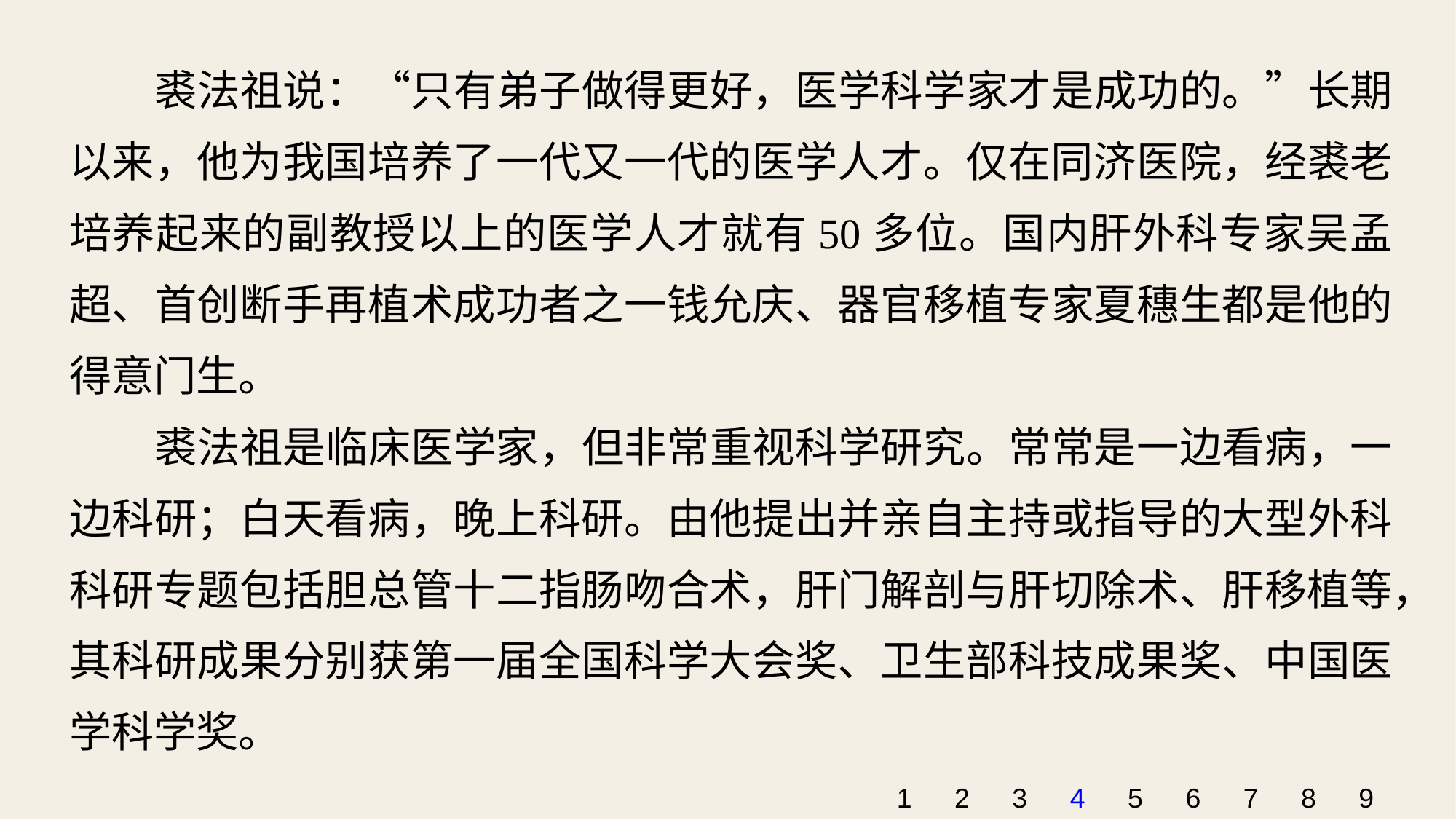

裘法祖说：“只有弟子做得更好，医学科学家才是成功的。”长期以来，他为我国培养了一代又一代的医学人才。仅在同济医院，经裘老培养起来的副教授以上的医学人才就有50多位。国内肝外科专家吴孟超、首创断手再植术成功者之一钱允庆、器官移植专家夏穗生都是他的得意门生。
裘法祖是临床医学家，但非常重视科学研究。常常是一边看病，一边科研；白天看病，晚上科研。由他提出并亲自主持或指导的大型外科科研专题包括胆总管十二指肠吻合术，肝门解剖与肝切除术、肝移植等，其科研成果分别获第一届全国科学大会奖、卫生部科技成果奖、中国医学科学奖。
1
2
3
4
5
6
7
8
9